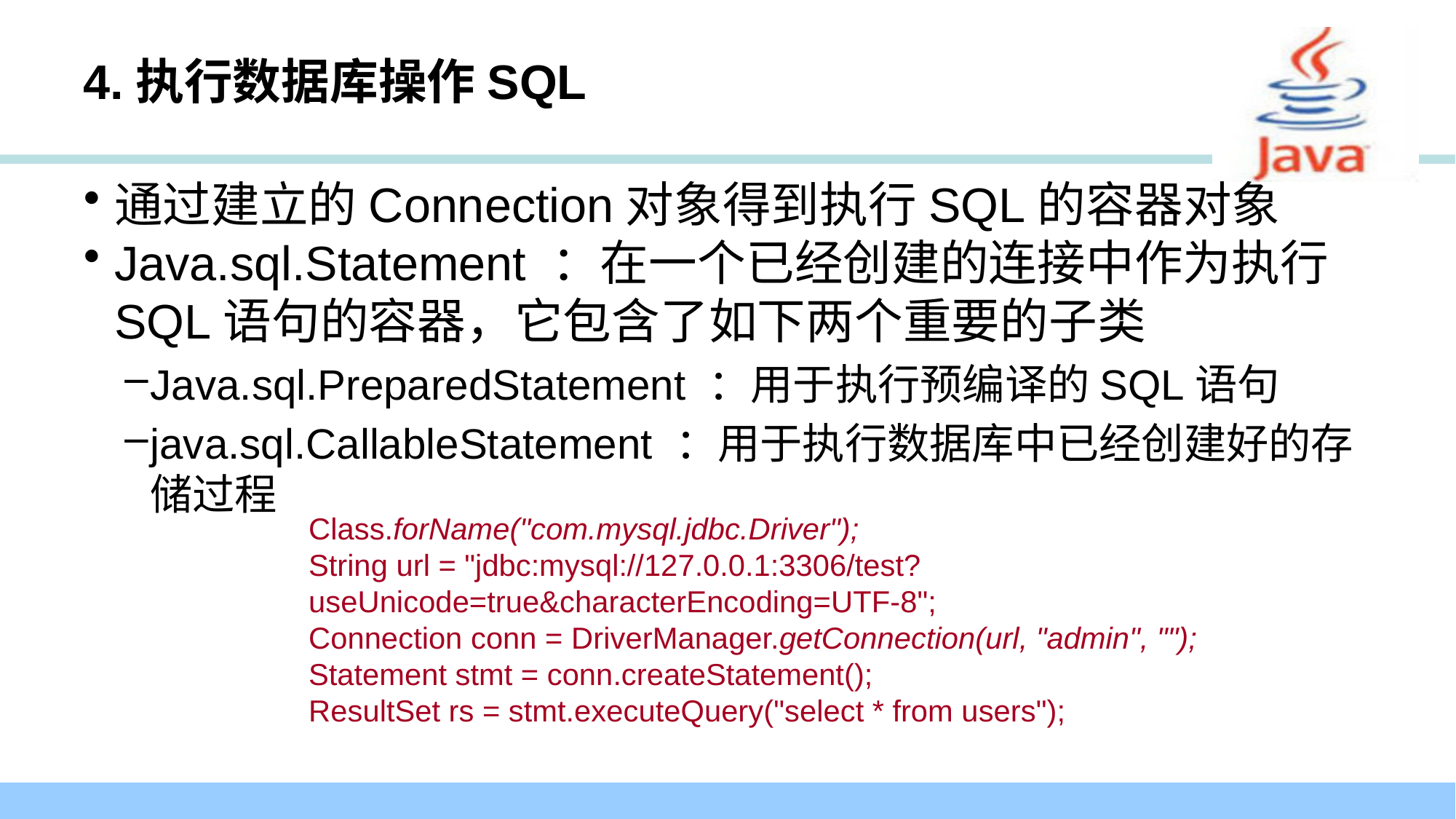

# 4.执行数据库操作SQL
通过建立的Connection对象得到执行SQL的容器对象
Java.sql.Statement ：在一个已经创建的连接中作为执行SQL语句的容器，它包含了如下两个重要的子类
Java.sql.PreparedStatement ：用于执行预编译的SQL语句
java.sql.CallableStatement ：用于执行数据库中已经创建好的存储过程

Class.forName("com.mysql.jdbc.Driver");
String url = "jdbc:mysql://127.0.0.1:3306/test?useUnicode=true&characterEncoding=UTF-8";
Connection conn = DriverManager.getConnection(url, "admin", "");
Statement stmt = conn.createStatement();
ResultSet rs = stmt.executeQuery("select * from users");